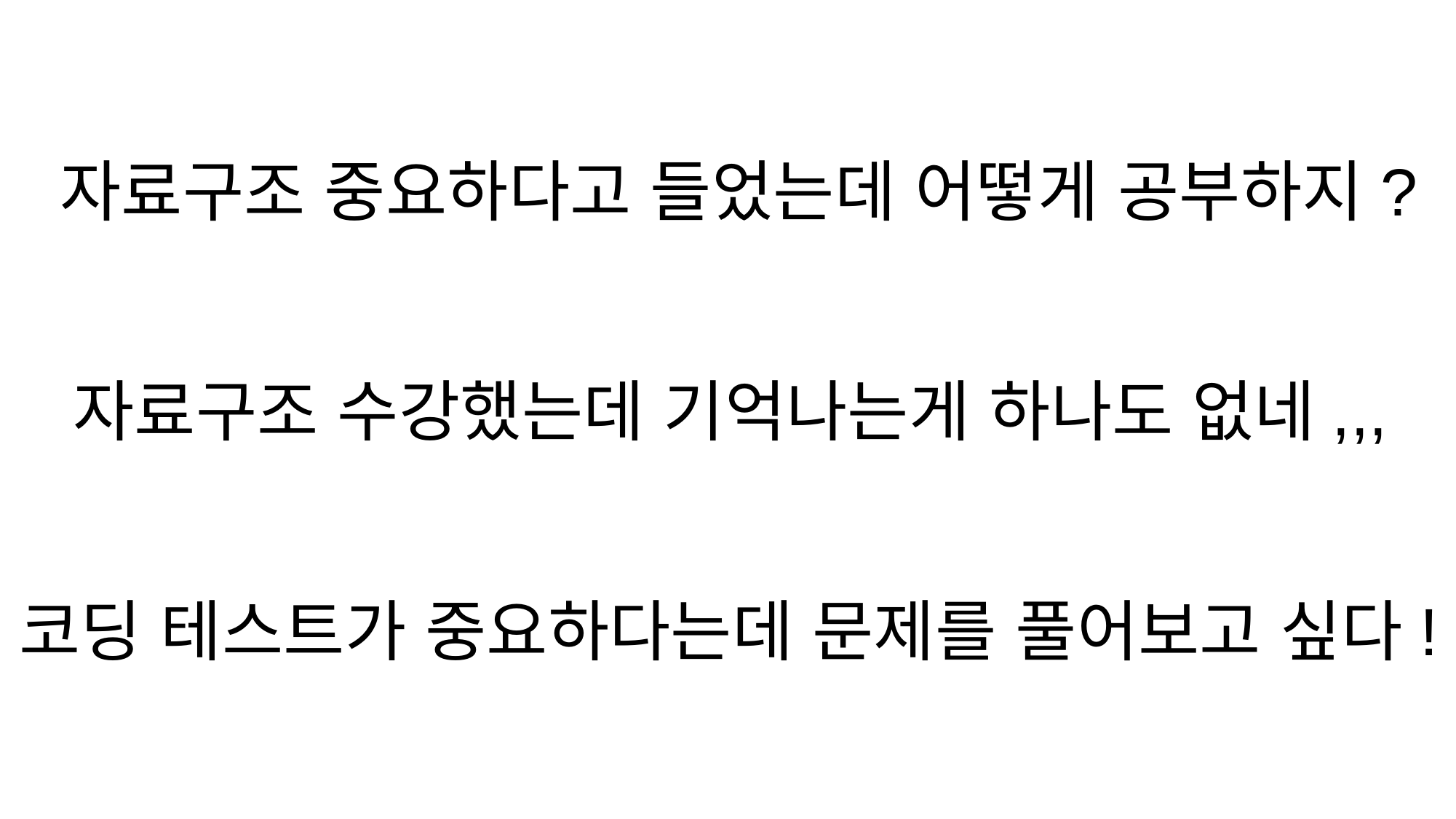

자료구조 중요하다고 들었는데 어떻게 공부하지?
자료구조 수강했는데 기억나는게 하나도 없네,,,
코딩 테스트가 중요하다는데 문제를 풀어보고 싶다!